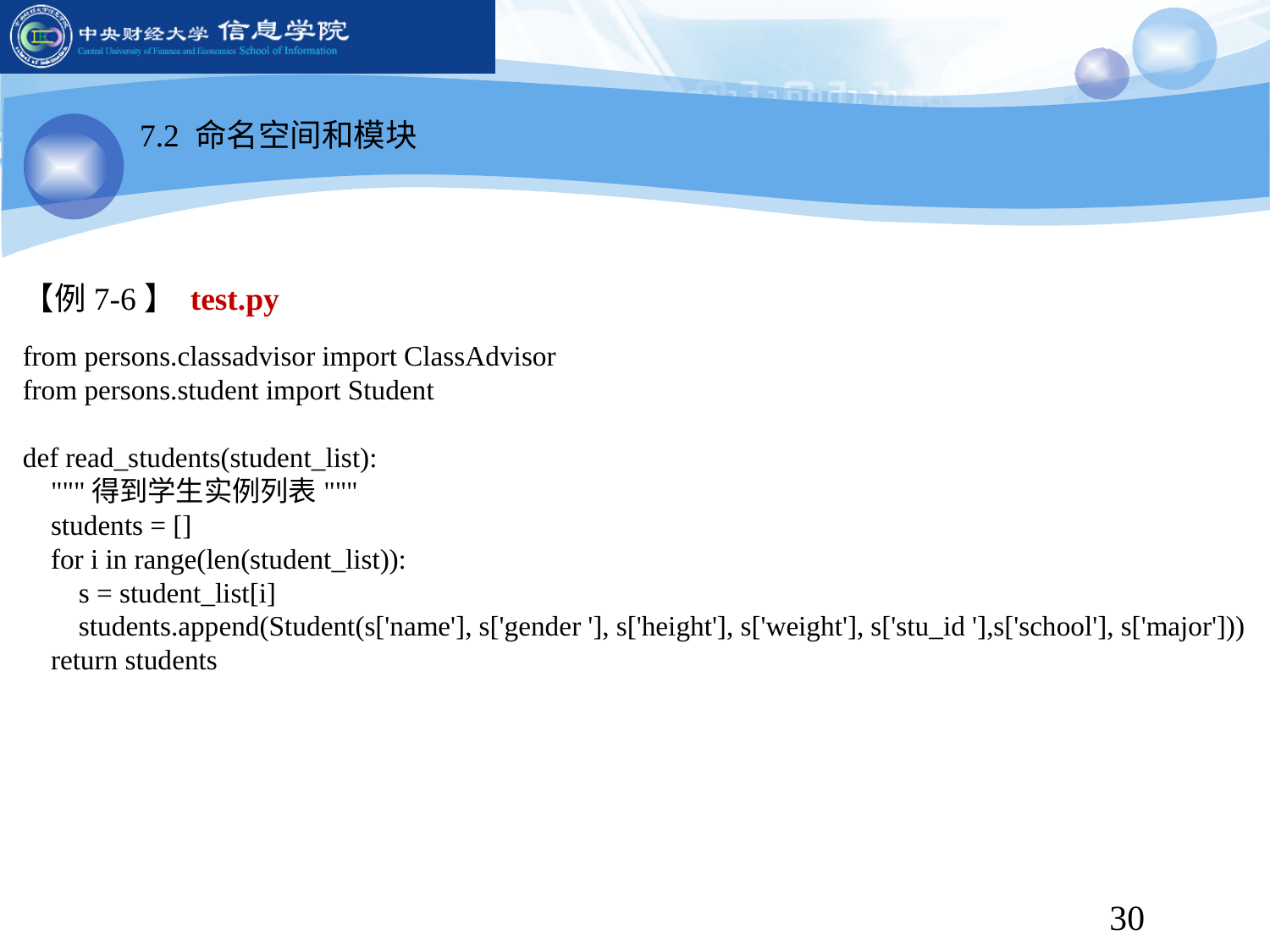

7.2 命名空间和模块

【例7-6】 test.py

from persons.classadvisor import ClassAdvisor
from persons.student import Student

def read_students(student_list):
    """得到学生实例列表"""
    students = []
    for i in range(len(student_list)):
        s = student_list[i]
        students.append(Student(s['name'], s['gender '], s['height'], s['weight'], s['stu_id '],s['school'], s['major']))
    return students